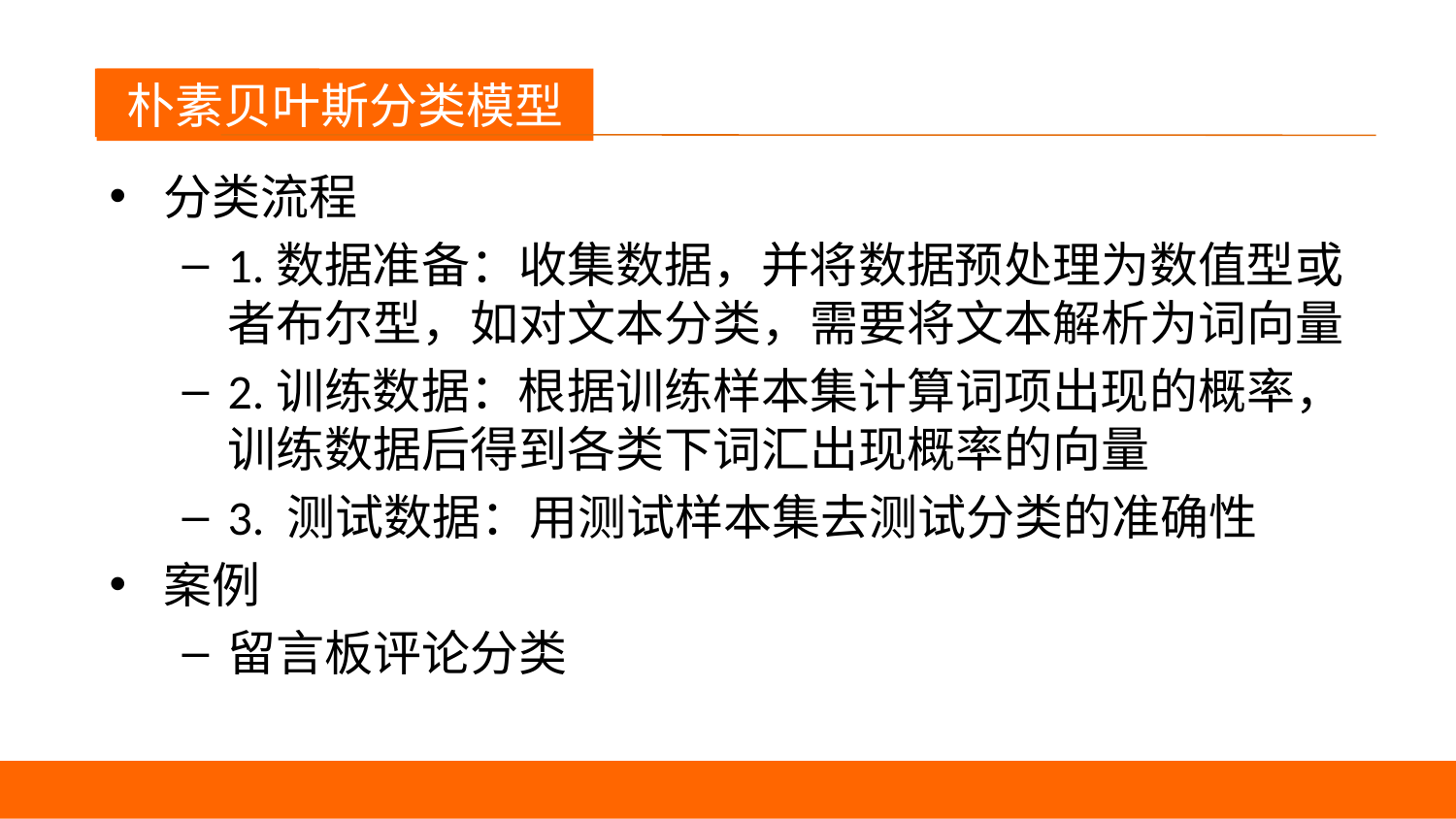

朴素贝叶斯分类模型
分类流程
1.数据准备：收集数据，并将数据预处理为数值型或者布尔型，如对文本分类，需要将文本解析为词向量
2.训练数据：根据训练样本集计算词项出现的概率，训练数据后得到各类下词汇出现概率的向量
3. 测试数据：用测试样本集去测试分类的准确性
案例
留言板评论分类